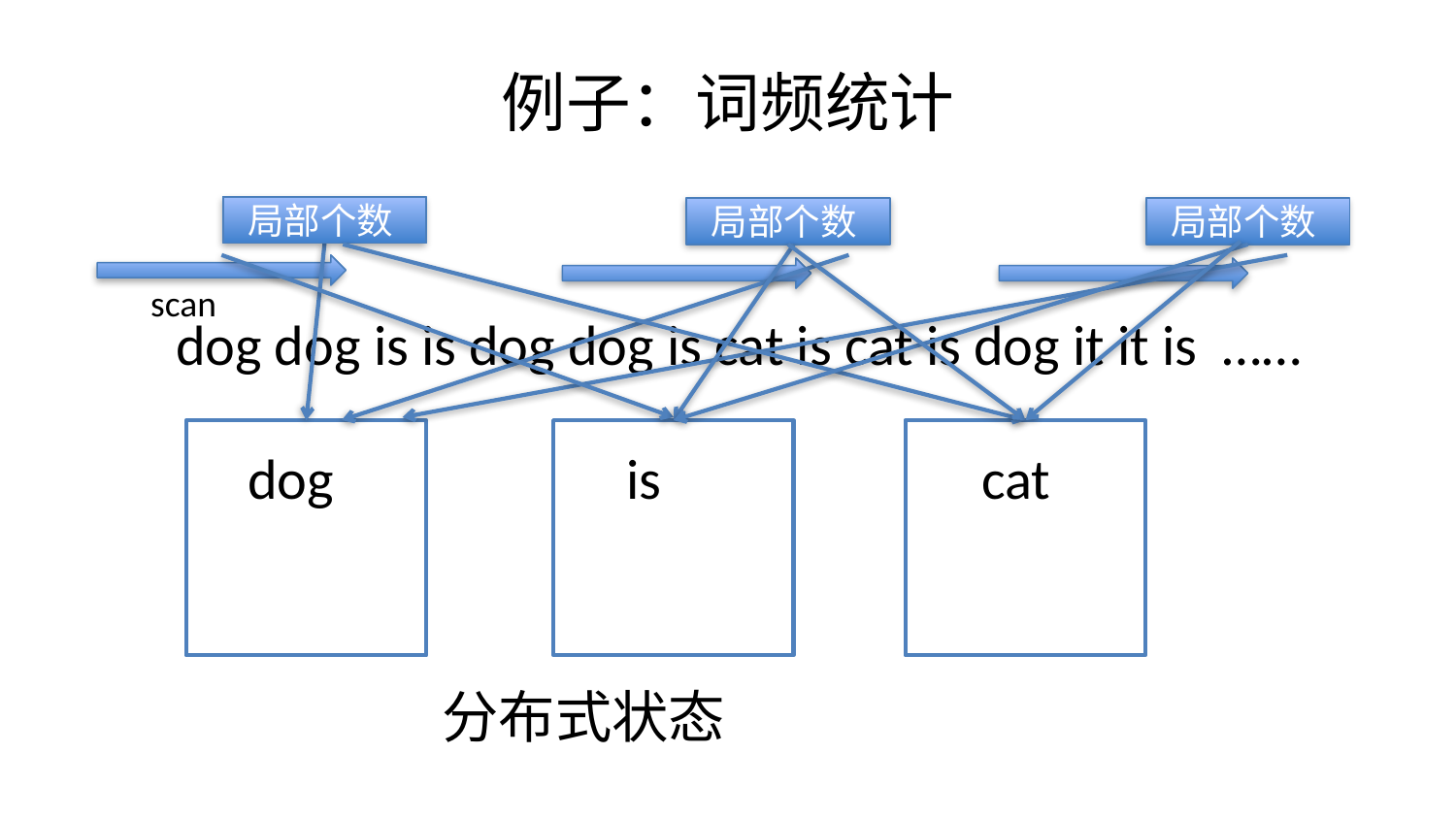

# 例子：词频统计
局部个数
局部个数
局部个数

scan
dog dog is is dog dog is cat is cat is dog it it is  ……

dog

is

cat

分布式状态